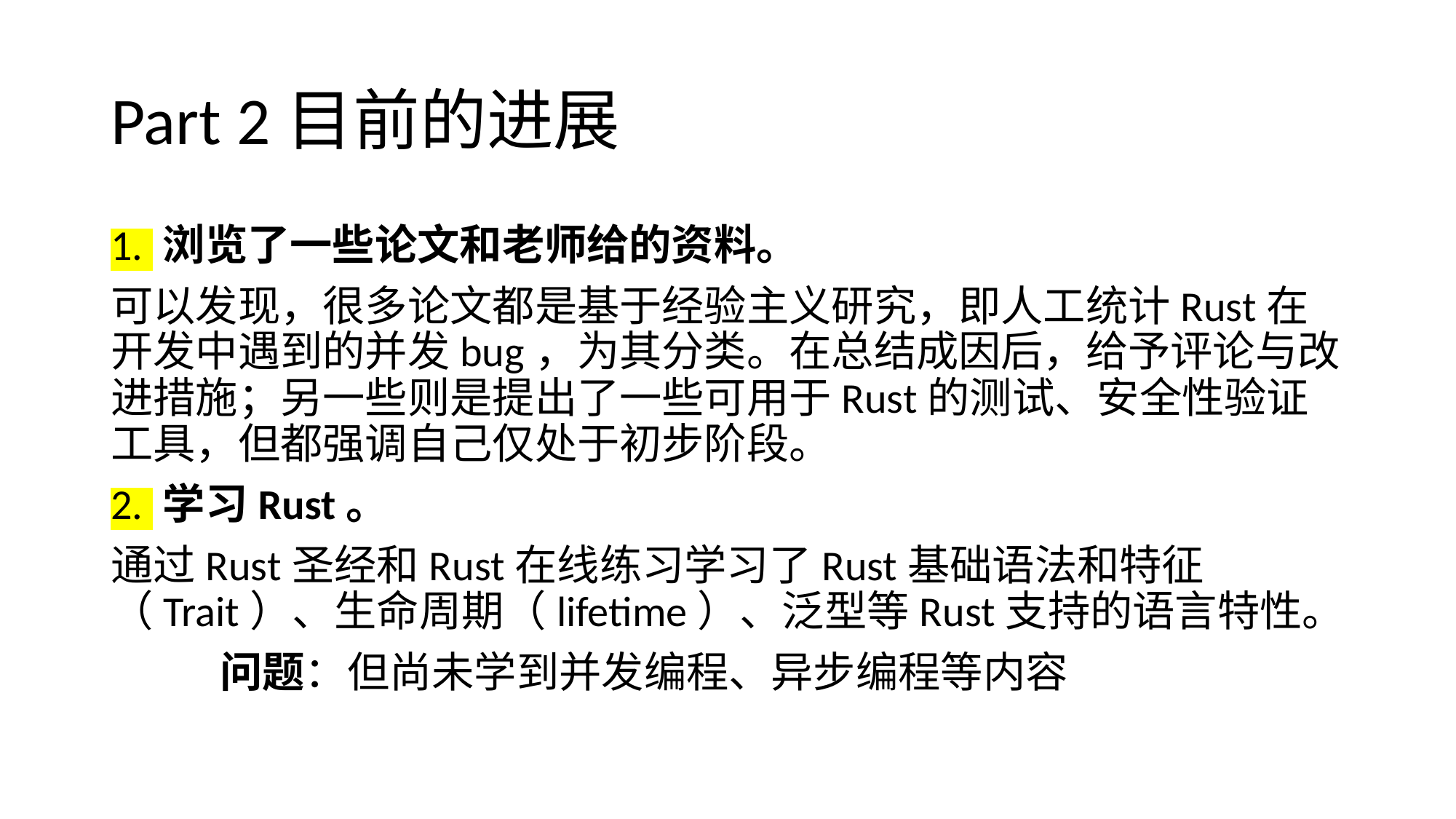

# Part 2目前的进展
1. 浏览了一些论文和老师给的资料。
可以发现，很多论文都是基于经验主义研究，即人工统计Rust在开发中遇到的并发bug，为其分类。在总结成因后，给予评论与改进措施；另一些则是提出了一些可用于Rust的测试、安全性验证工具，但都强调自己仅处于初步阶段。
2. 学习Rust。
通过Rust圣经和Rust在线练习学习了Rust基础语法和特征（Trait）、生命周期（lifetime）、泛型等Rust支持的语言特性。
	问题：但尚未学到并发编程、异步编程等内容